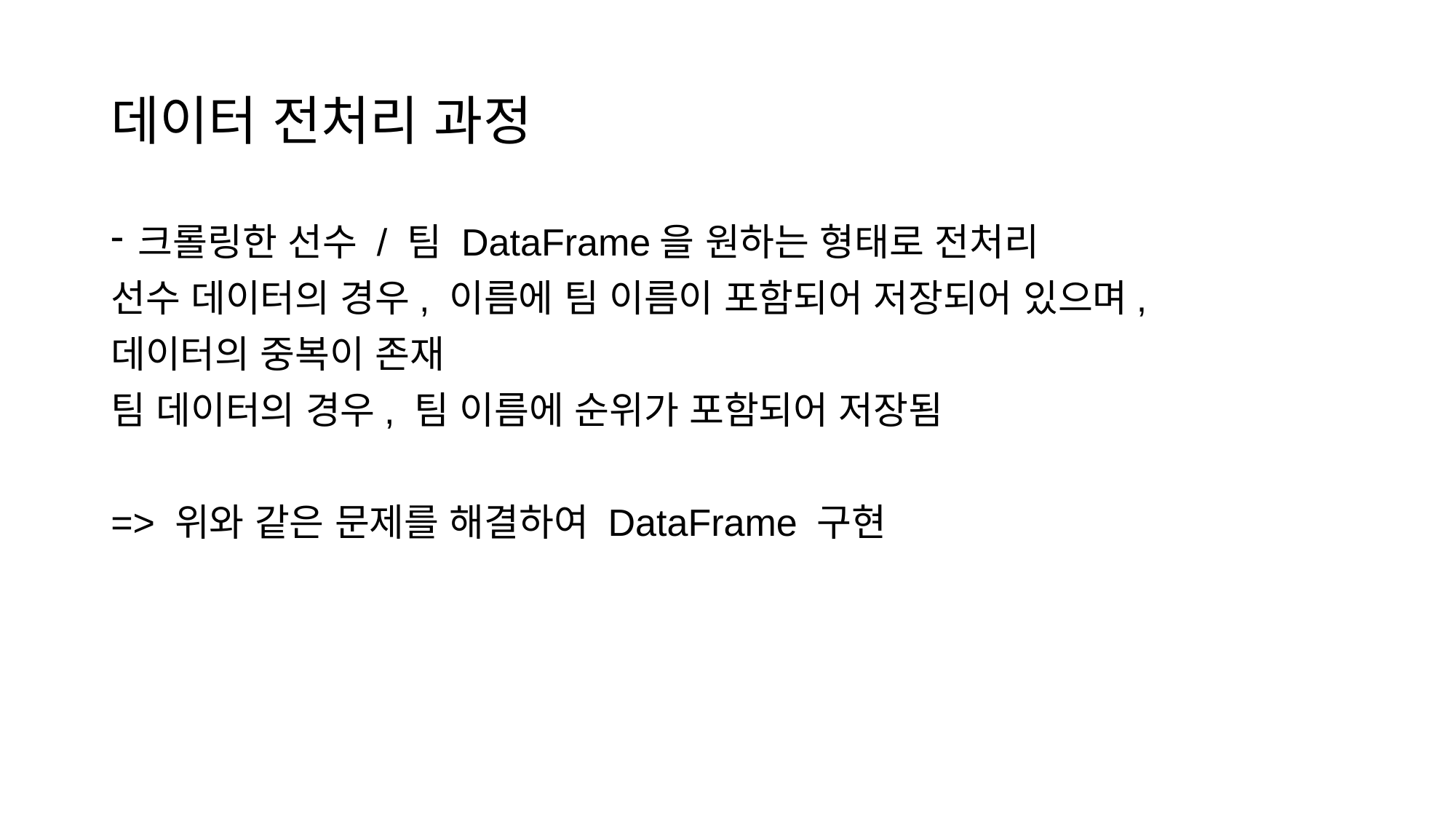

# 데이터 전처리 과정
크롤링한 선수 / 팀 DataFrame을 원하는 형태로 전처리
선수 데이터의 경우, 이름에 팀 이름이 포함되어 저장되어 있으며,
데이터의 중복이 존재
팀 데이터의 경우, 팀 이름에 순위가 포함되어 저장됨

=> 위와 같은 문제를 해결하여 DataFrame 구현